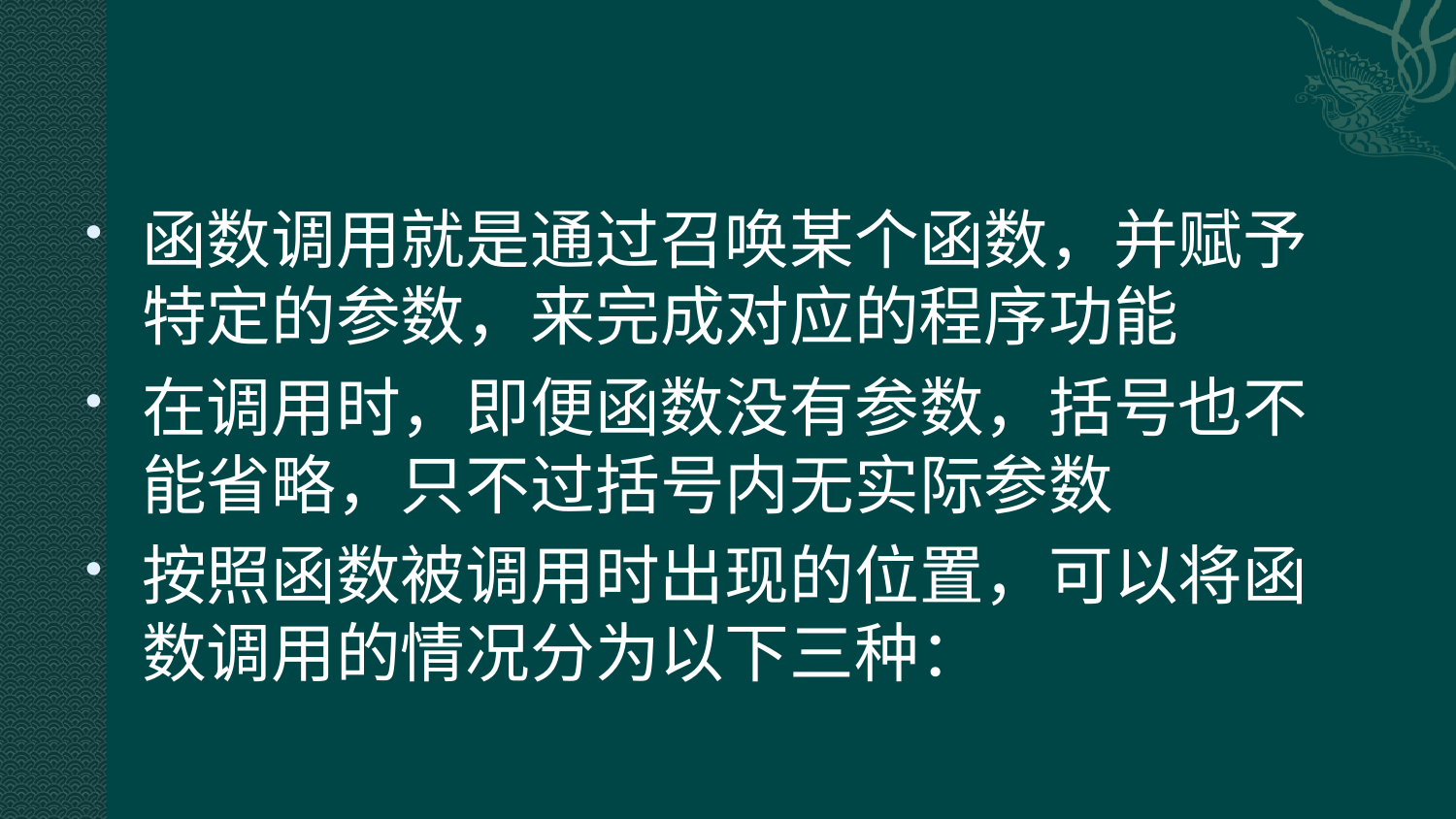

#
函数调用就是通过召唤某个函数，并赋予特定的参数，来完成对应的程序功能
在调用时，即便函数没有参数，括号也不能省略，只不过括号内无实际参数
按照函数被调用时出现的位置，可以将函数调用的情况分为以下三种：